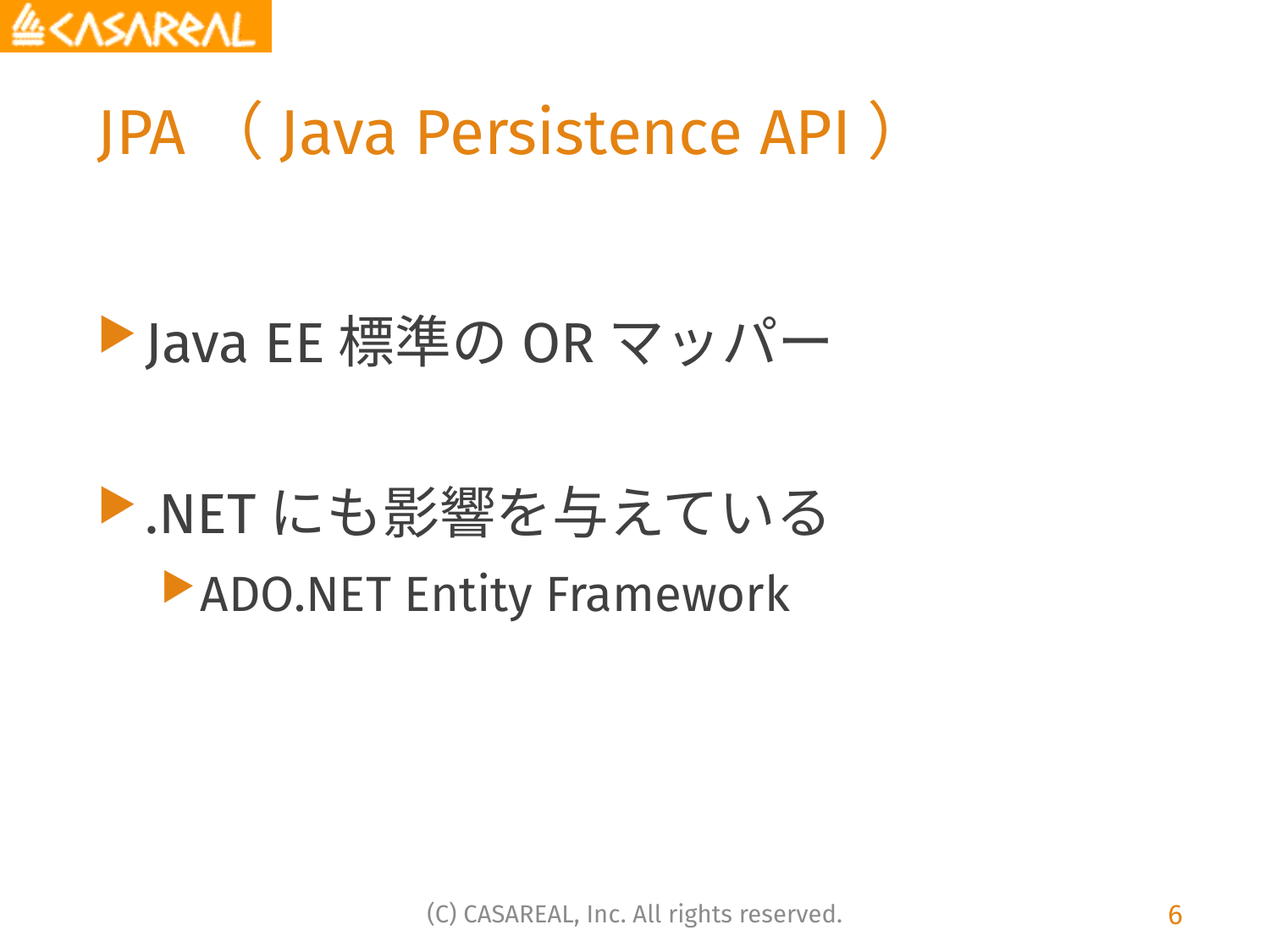

# JPA（Java Persistence API）
Java EE標準のORマッパー

.NETにも影響を与えている
ADO.NET Entity Framework
(C) CASAREAL, Inc. All rights reserved.
6